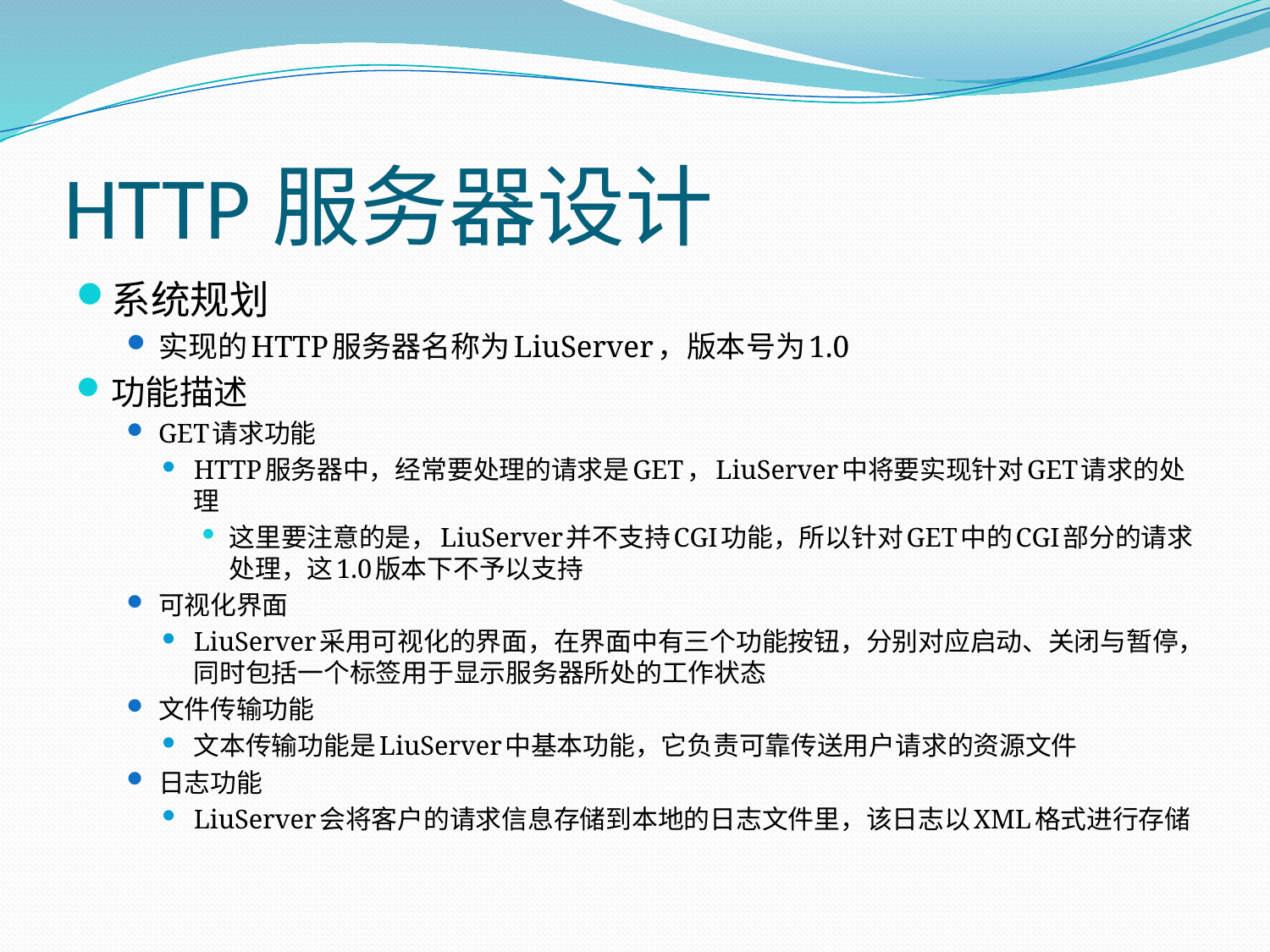

# HTTP服务器设计
系统规划
实现的HTTP服务器名称为LiuServer，版本号为1.0
功能描述
GET请求功能
HTTP服务器中，经常要处理的请求是GET，LiuServer中将要实现针对GET请求的处理
这里要注意的是，LiuServer并不支持CGI功能，所以针对GET中的CGI部分的请求处理，这1.0版本下不予以支持
可视化界面
LiuServer采用可视化的界面，在界面中有三个功能按钮，分别对应启动、关闭与暂停，同时包括一个标签用于显示服务器所处的工作状态
文件传输功能
文本传输功能是LiuServer中基本功能，它负责可靠传送用户请求的资源文件
日志功能
LiuServer会将客户的请求信息存储到本地的日志文件里，该日志以XML格式进行存储